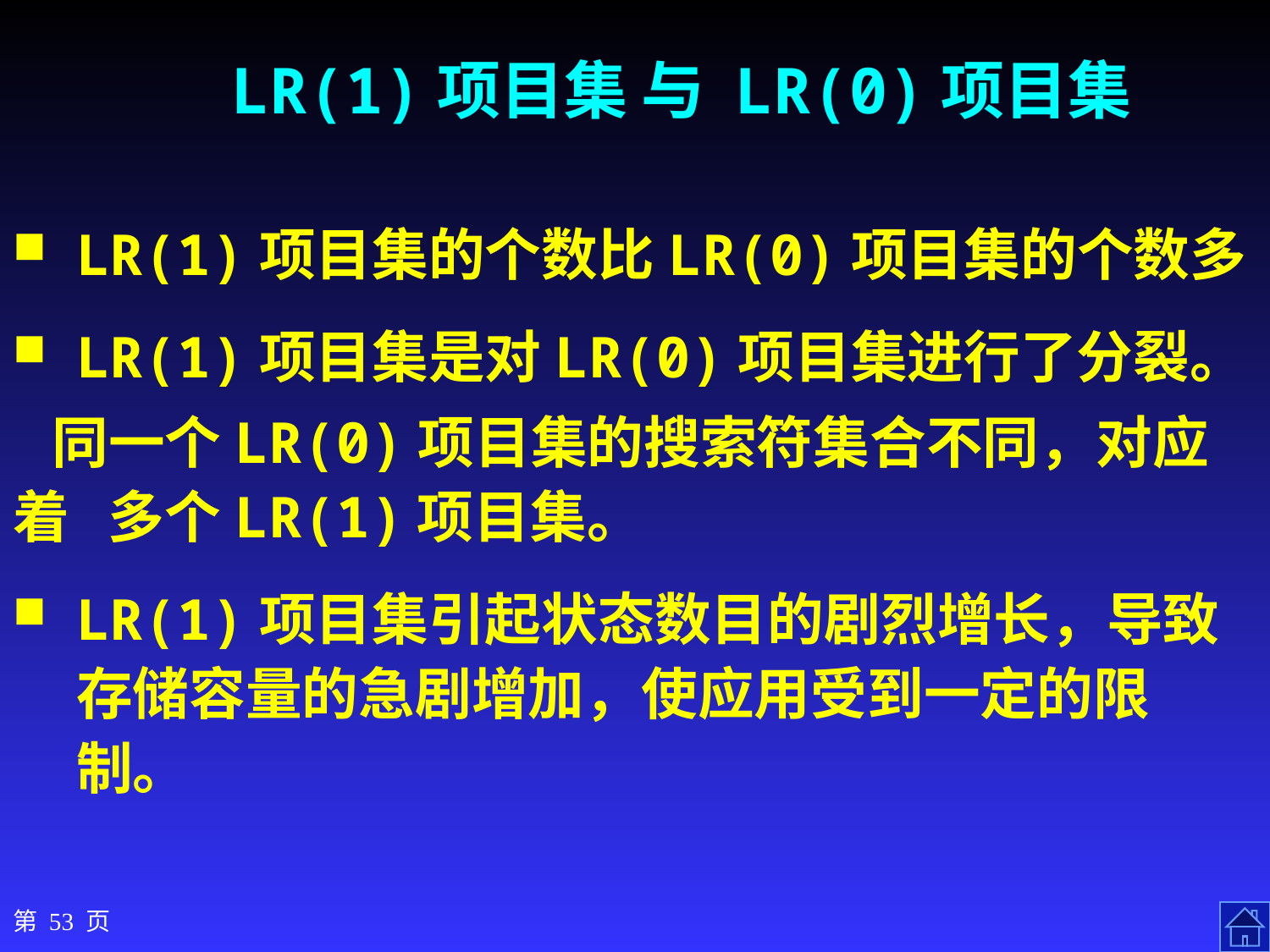

LR(1)项目集 与 LR(0)项目集
LR(1)项目集的个数比LR(0)项目集的个数多
LR(1)项目集是对LR(0)项目集进行了分裂。
  同一个LR(0)项目集的搜索符集合不同，对应着   多个LR(1)项目集。
LR(1)项目集引起状态数目的剧烈增长，导致存储容量的急剧增加，使应用受到一定的限制。
第 53 页